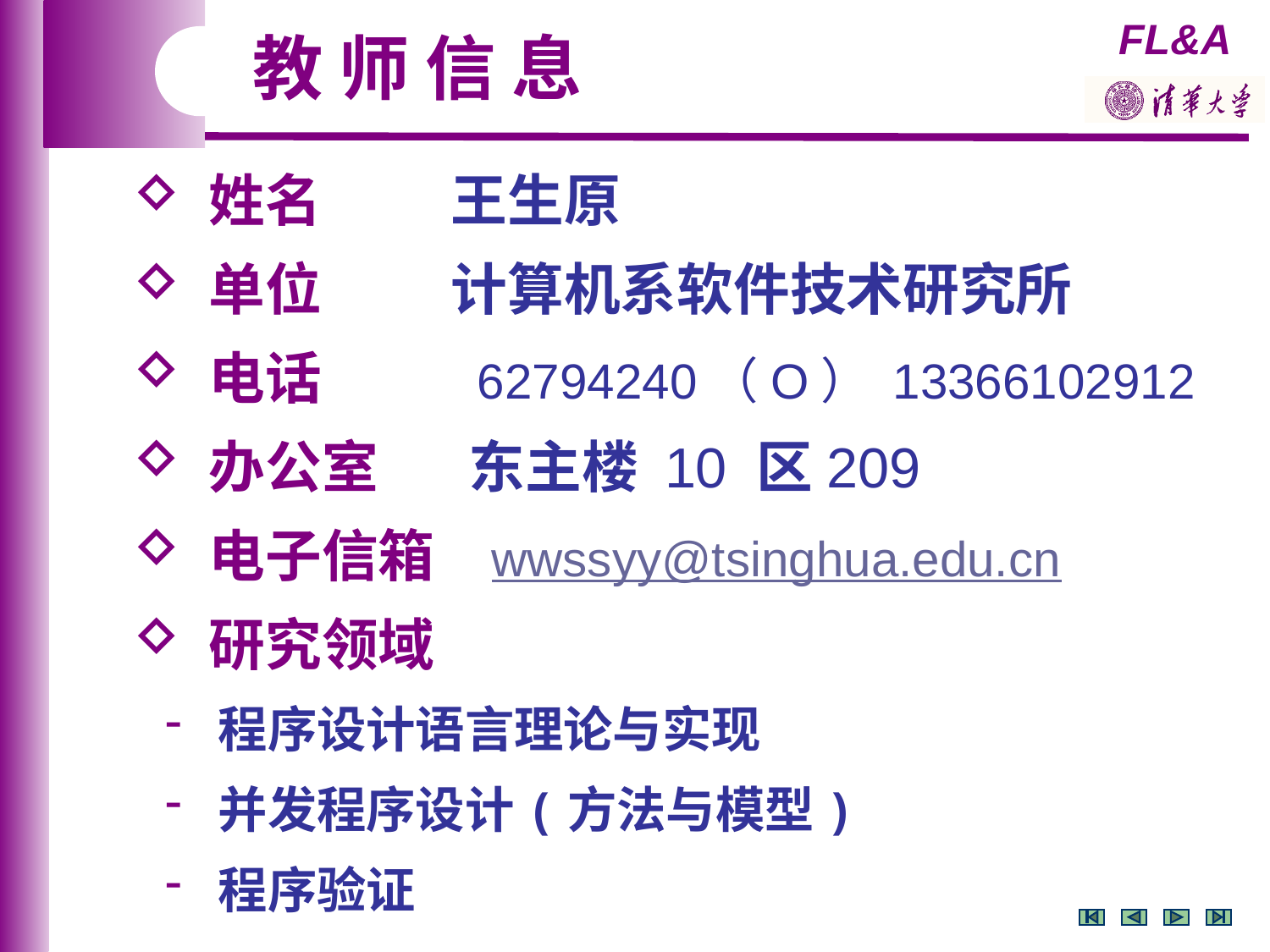

教 师 信 息
 姓名          王生原

 单位          计算机系软件技术研究所

 电话           62794240（O） 13366102912

 办公室       东主楼 10 区209

 电子信箱    wwssyy@tsinghua.edu.cn

 研究领域

 程序设计语言理论与实现

 并发程序设计(方法与模型)

 程序验证